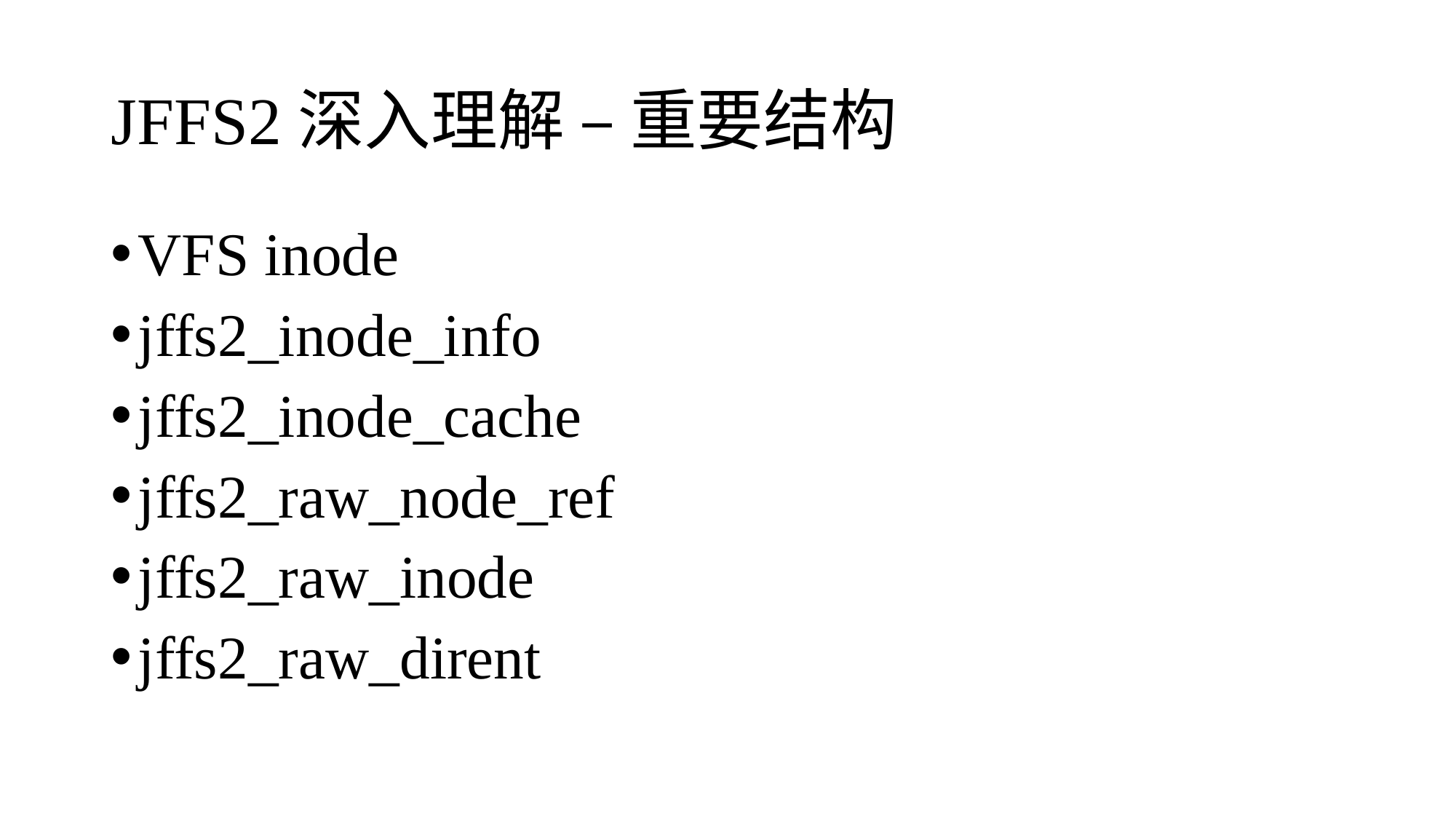

# JFFS2深入理解 – 重要结构
VFS inode
jffs2_inode_info
jffs2_inode_cache
jffs2_raw_node_ref
jffs2_raw_inode
jffs2_raw_dirent